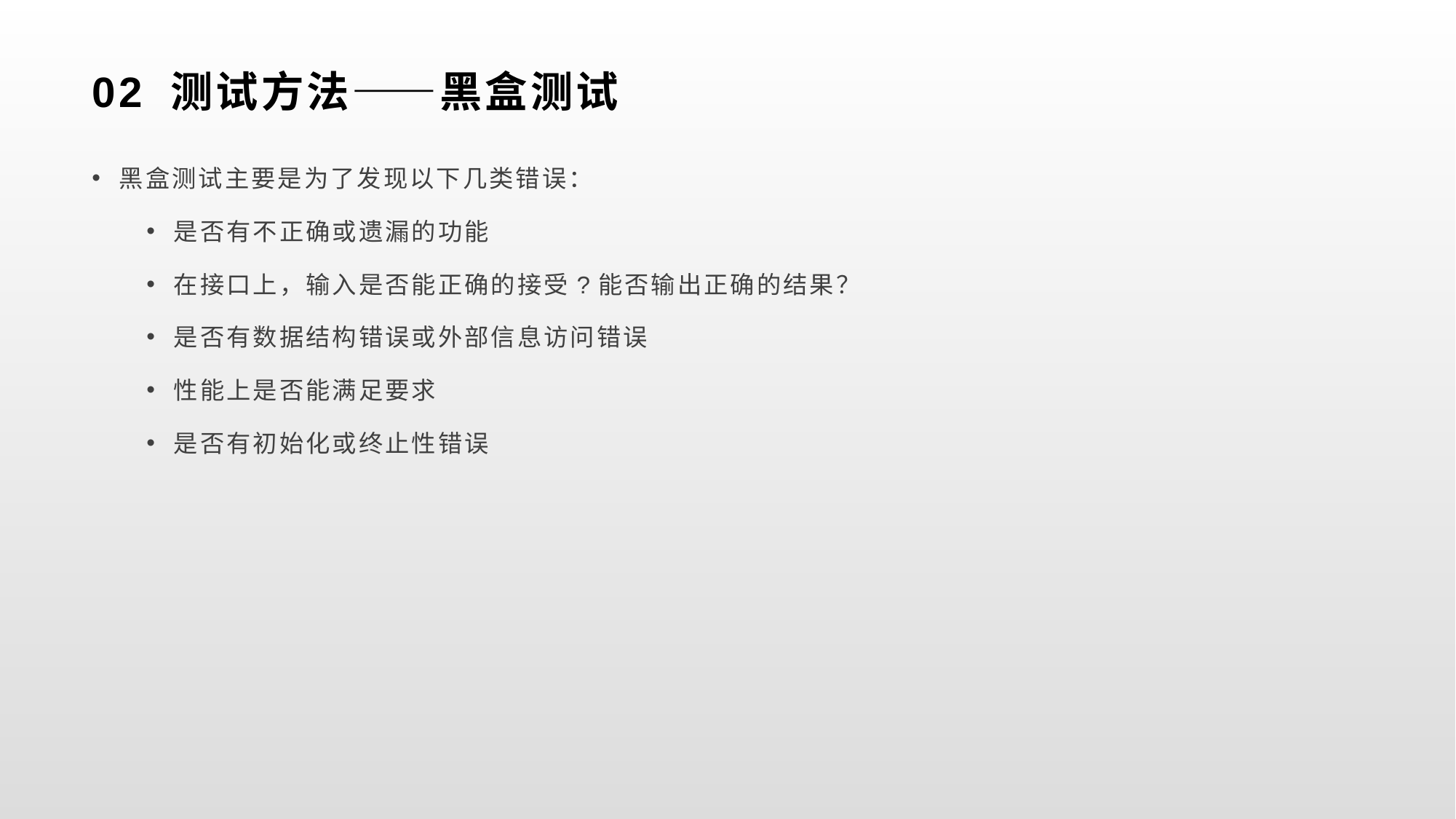

# 02 测试方法——黑盒测试
黑盒测试主要是为了发现以下几类错误：
是否有不正确或遗漏的功能
在接口上，输入是否能正确的接受?能否输出正确的结果？
是否有数据结构错误或外部信息访问错误
性能上是否能满足要求
是否有初始化或终止性错误